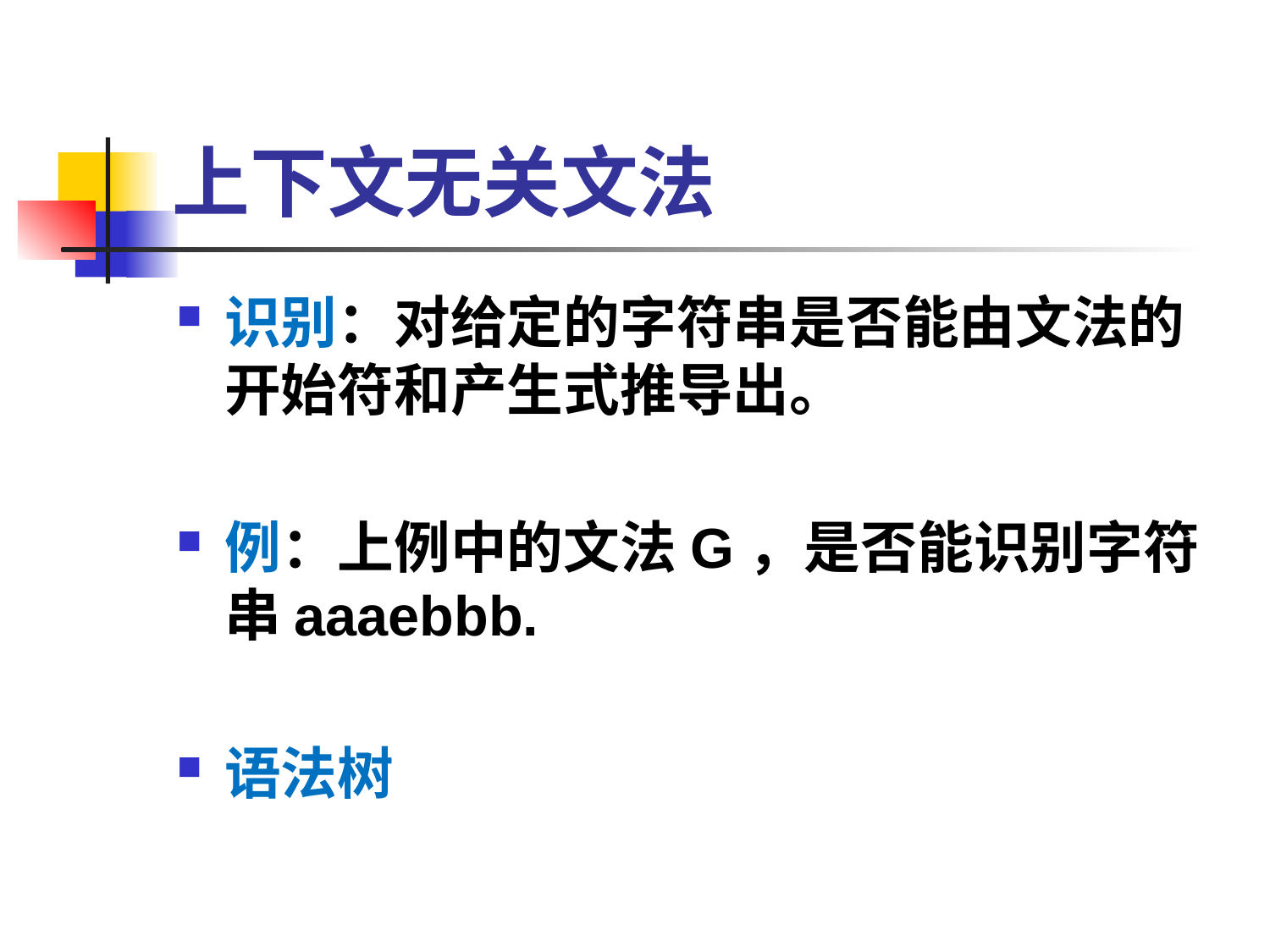

# 上下文无关文法
识别：对给定的字符串是否能由文法的开始符和产生式推导出。

例：上例中的文法G，是否能识别字符串aaaebbb.

语法树